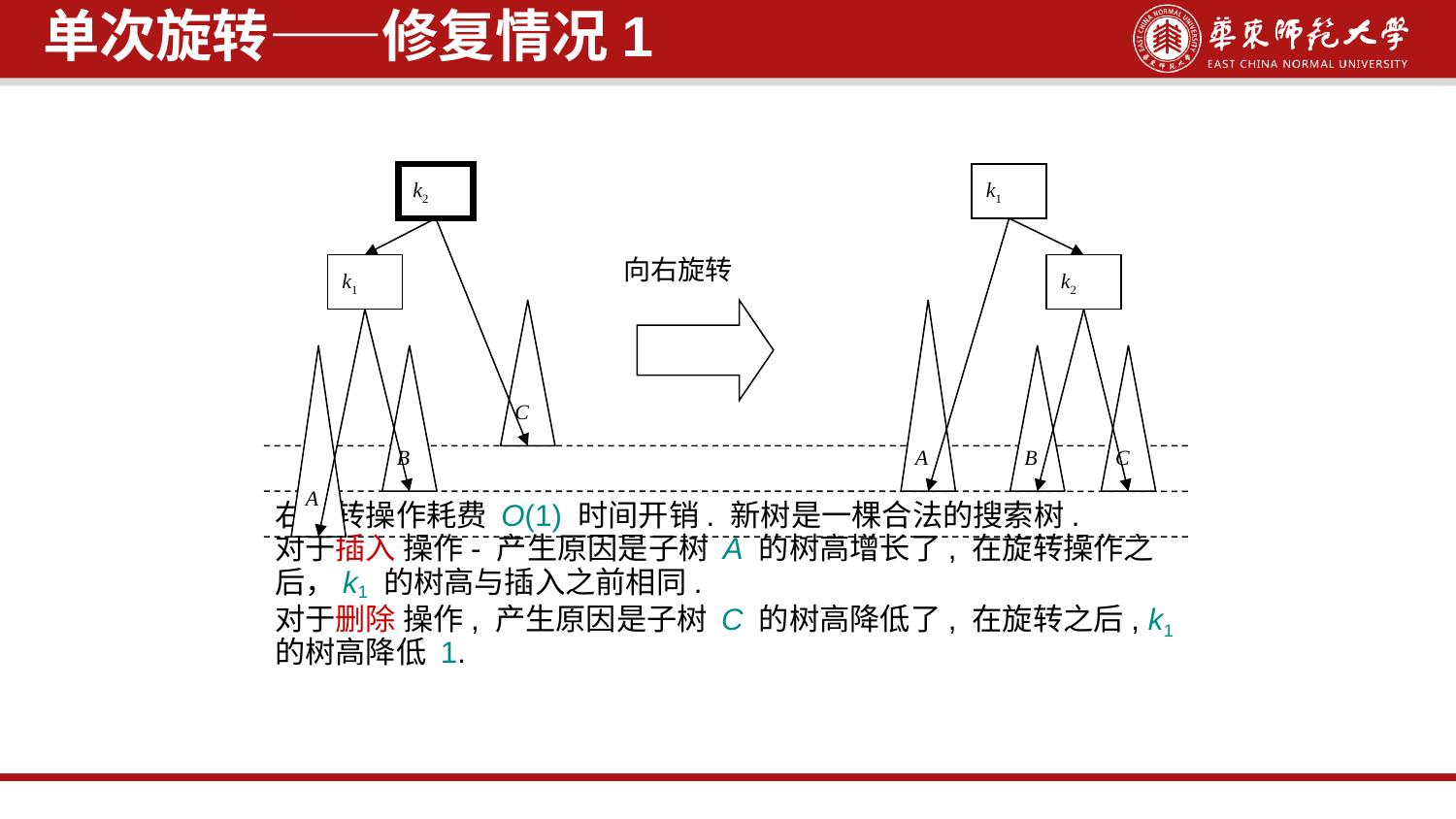

单次旋转——修复情况1
k2
k1

右旋转操作耗费 O(1) 时间开销. 新树是一棵合法的搜索树.
对于插入 操作- 产生原因是子树 A 的树高增长了, 在旋转操作之后，k1 的树高与插入之前相同.
对于删除 操作, 产生原因是子树 C 的树高降低了, 在旋转之后, k1 的树高降低 1.
向右旋转
k1
k2

C
B
A
B
C

A